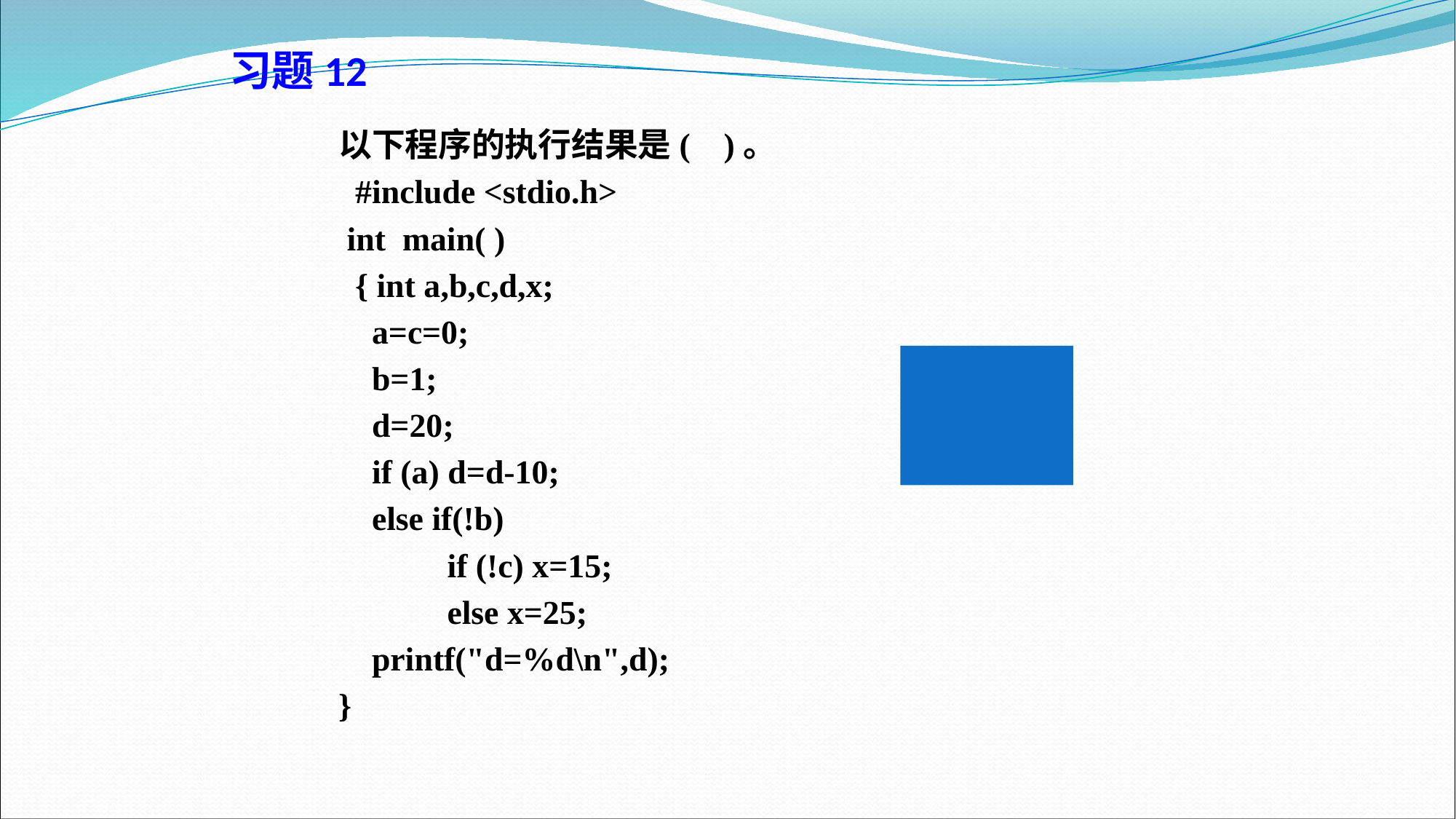

# 习题12
以下程序的执行结果是(    )。
  #include <stdio.h>
 int  main( )
  { int a,b,c,d,x;
    a=c=0;
    b=1;
    d=20;
    if (a) d=d-10;
    else if(!b)
             if (!c) x=15;
             else x=25;
    printf("d=%d\n",d);
}
答案：

 d=20